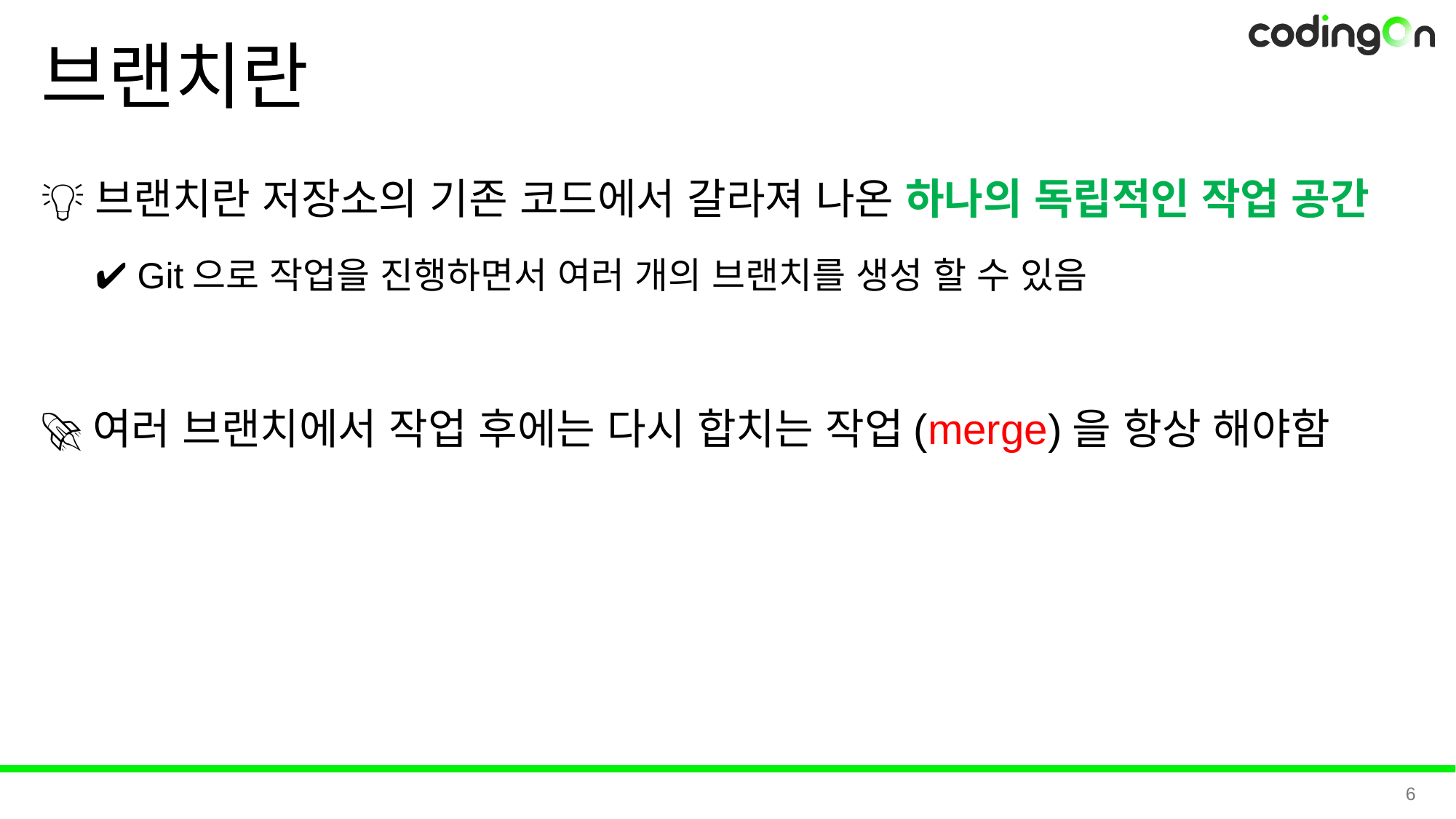

# 브랜치란
💡브랜치란 저장소의 기존 코드에서 갈라져 나온 하나의 독립적인 작업 공간
✔️ Git으로 작업을 진행하면서 여러 개의 브랜치를 생성 할 수 있음

🚀여러 브랜치에서 작업 후에는 다시 합치는 작업(merge)을 항상 해야함

6